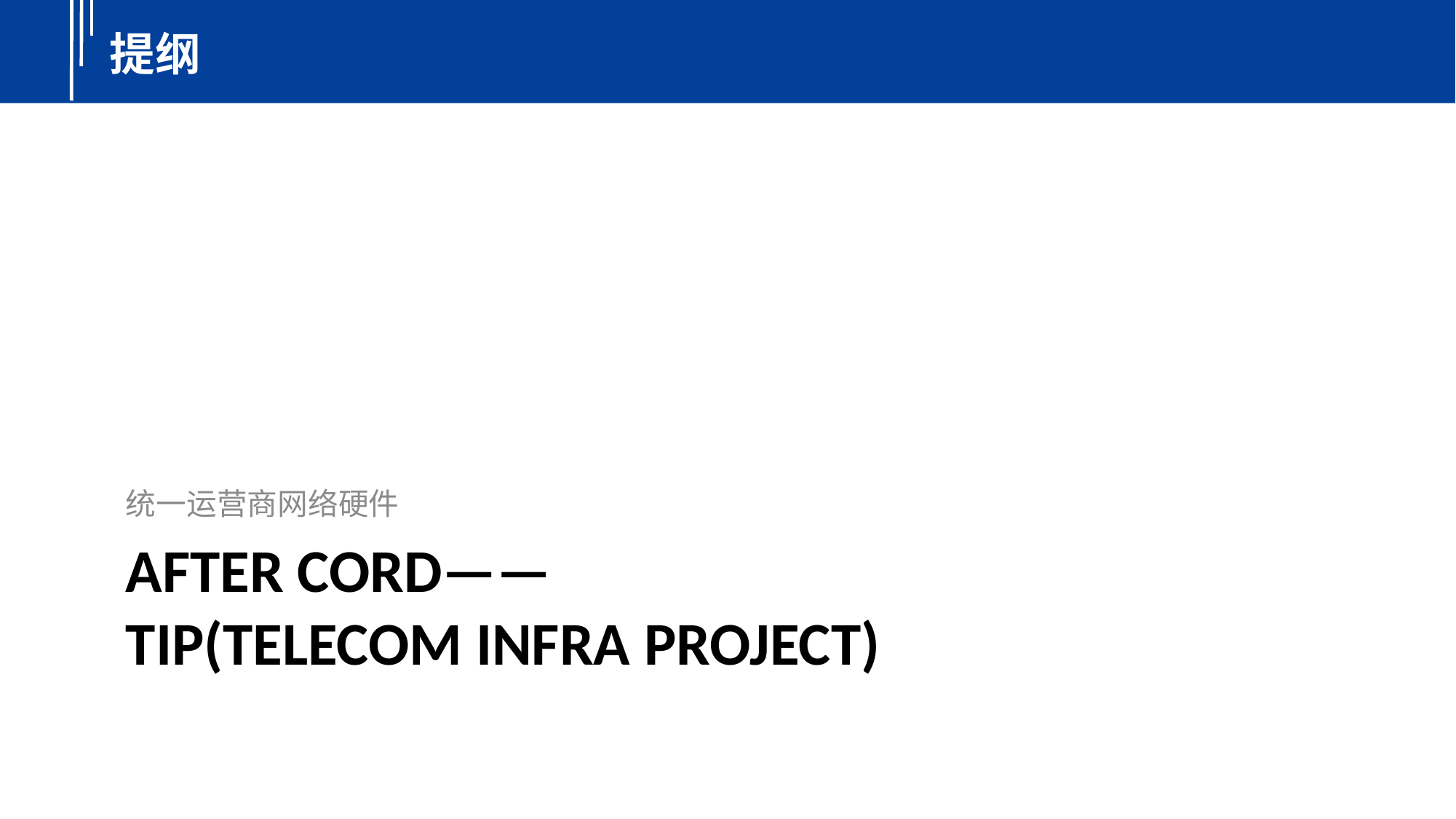

统一运营商网络硬件
# After CORD—— TIP(Telecom Infra Project)